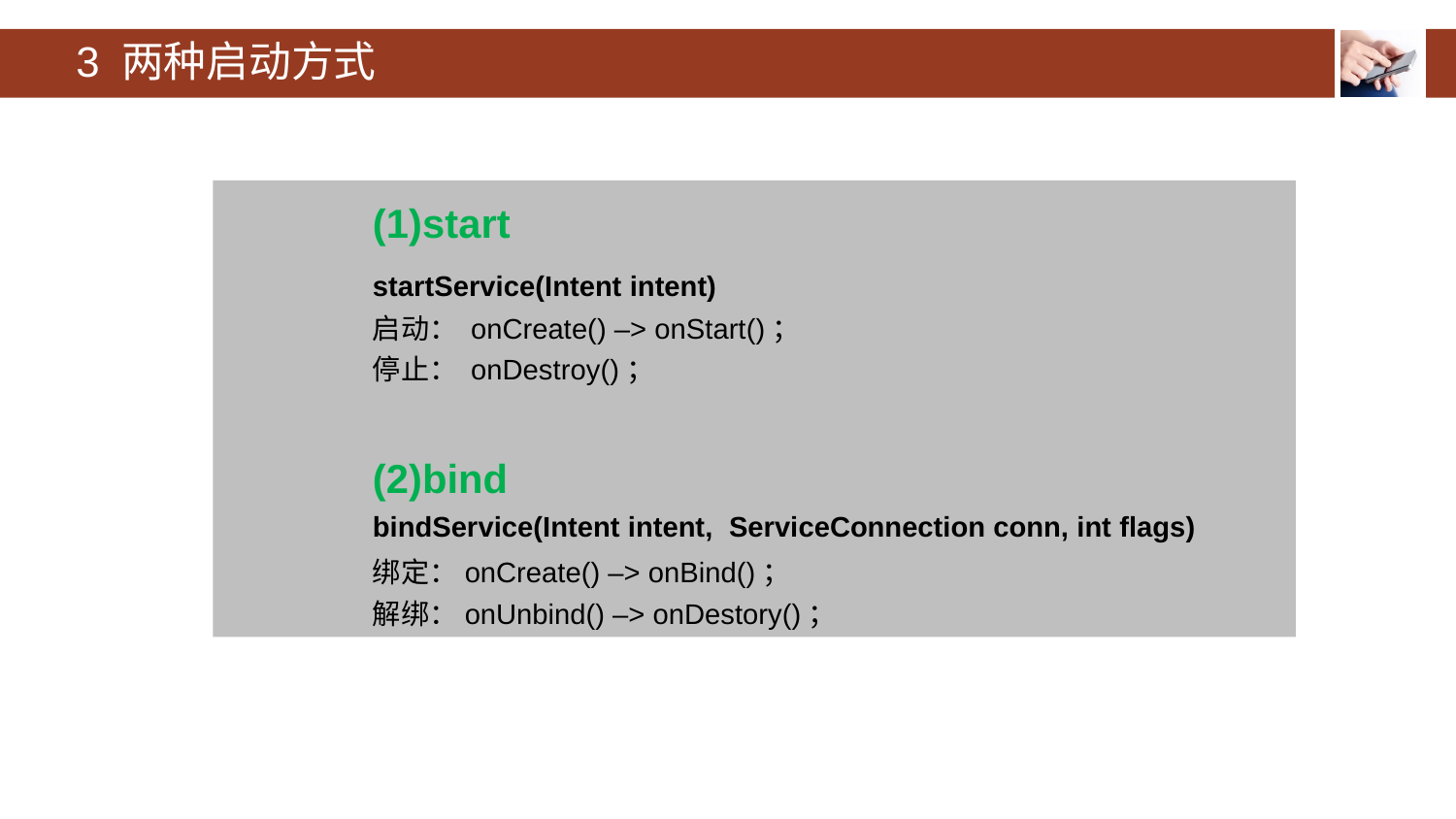

# 3 两种启动方式
	(1)start
	startService(Intent intent)
              	启动： onCreate() –> onStart()；
              	停止： onDestroy()；

	(2)bind
	bindService(Intent intent,  ServiceConnection conn, int flags)
           	绑定：onCreate() –> onBind()；
          	解绑：onUnbind() –> onDestory()；